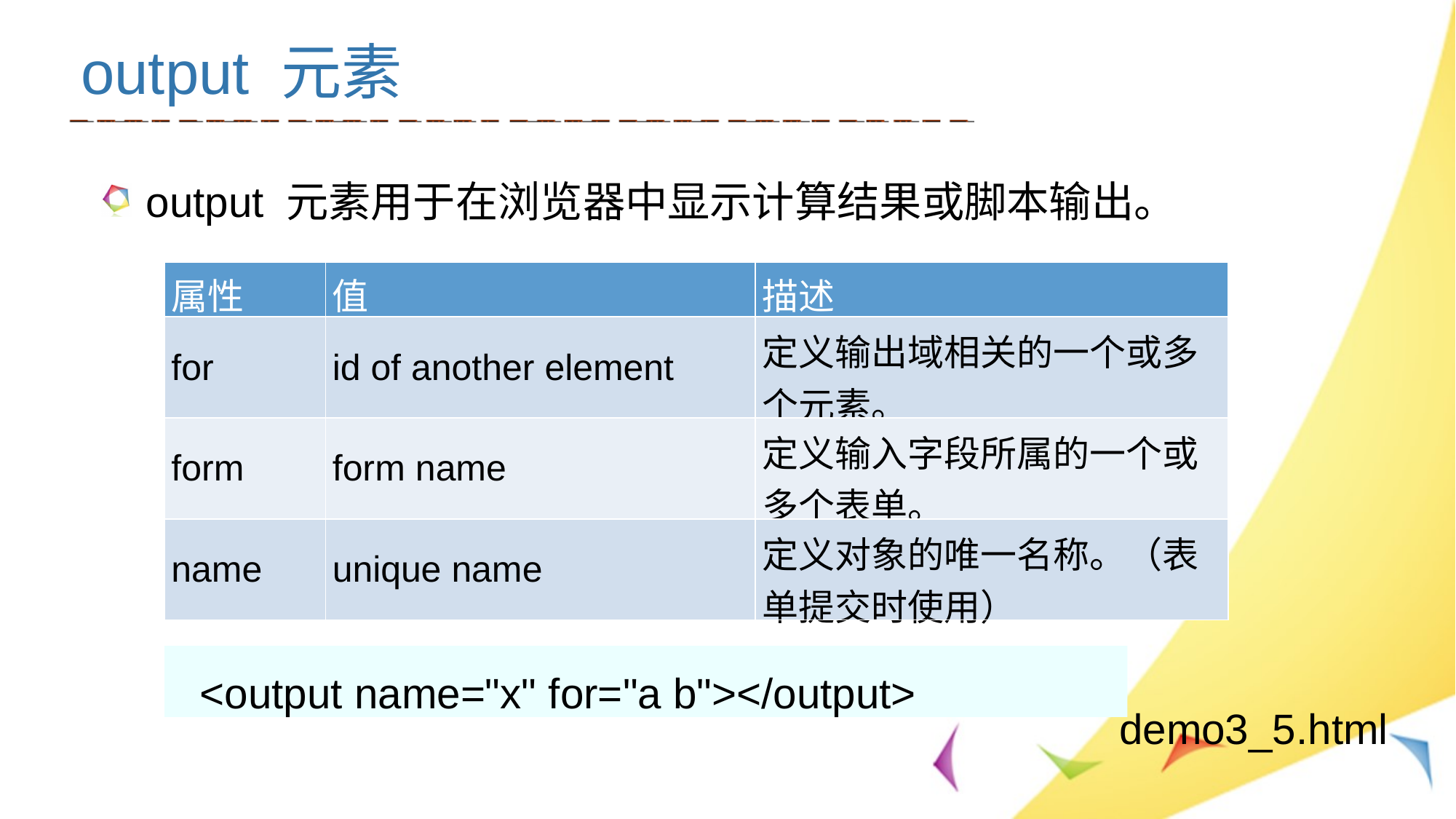

output 元素

output 元素用于在浏览器中显示计算结果或脚本输出。
| 属性 | 值 | 描述 |
| --- | --- | --- |
| for | id of another element | 定义输出域相关的一个或多个元素。 |
| form | form name | 定义输入字段所属的一个或多个表单。 |
| name | unique name | 定义对象的唯一名称。（表单提交时使用） |
   <output name="x" for="a b"></output>
demo3_5.html